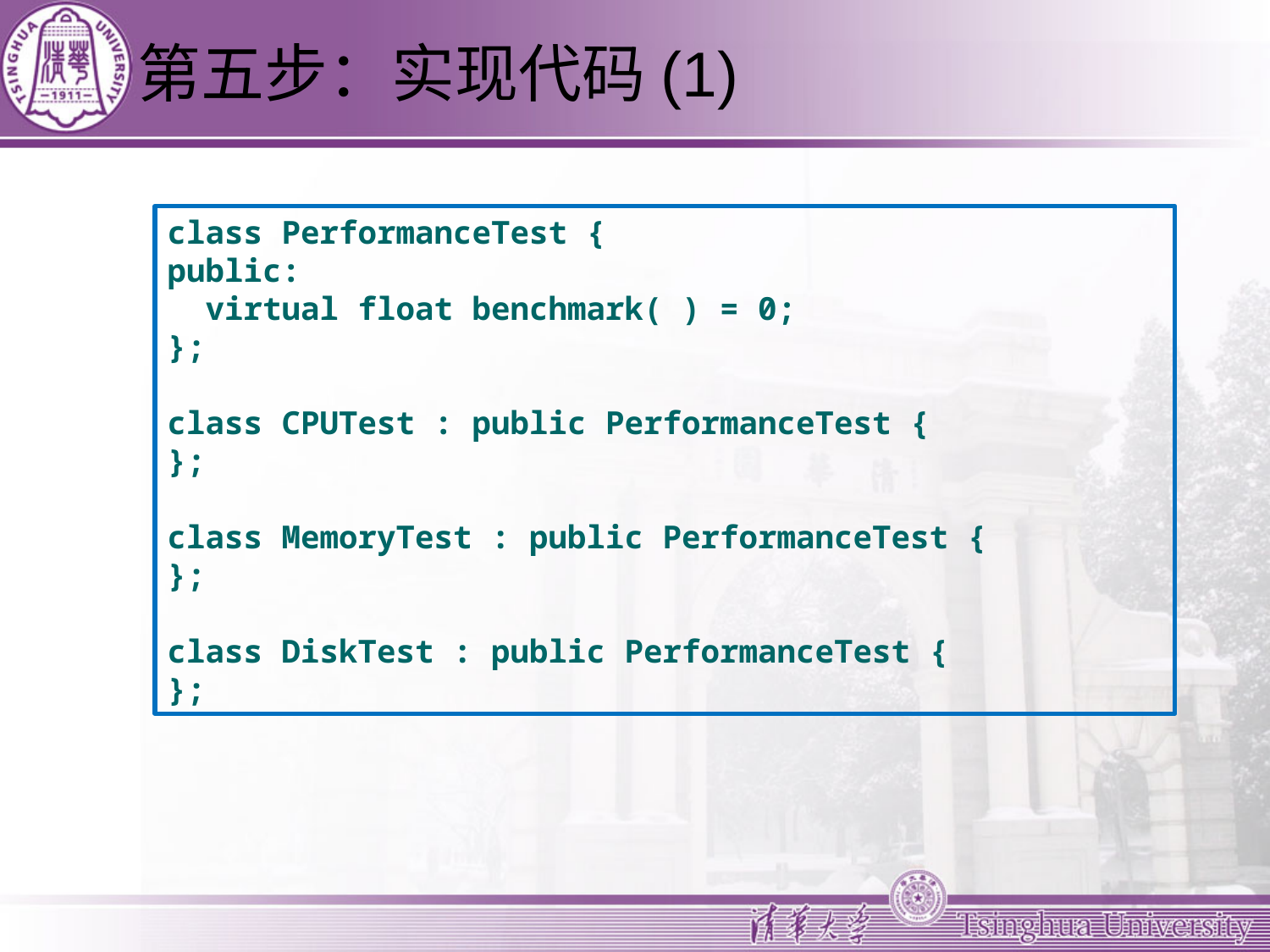

# 第五步：实现代码(1)
class PerformanceTest {
public:
  virtual float benchmark( ) = 0;
};

class CPUTest : public PerformanceTest {
};

class MemoryTest : public PerformanceTest {
};

class DiskTest : public PerformanceTest {
};